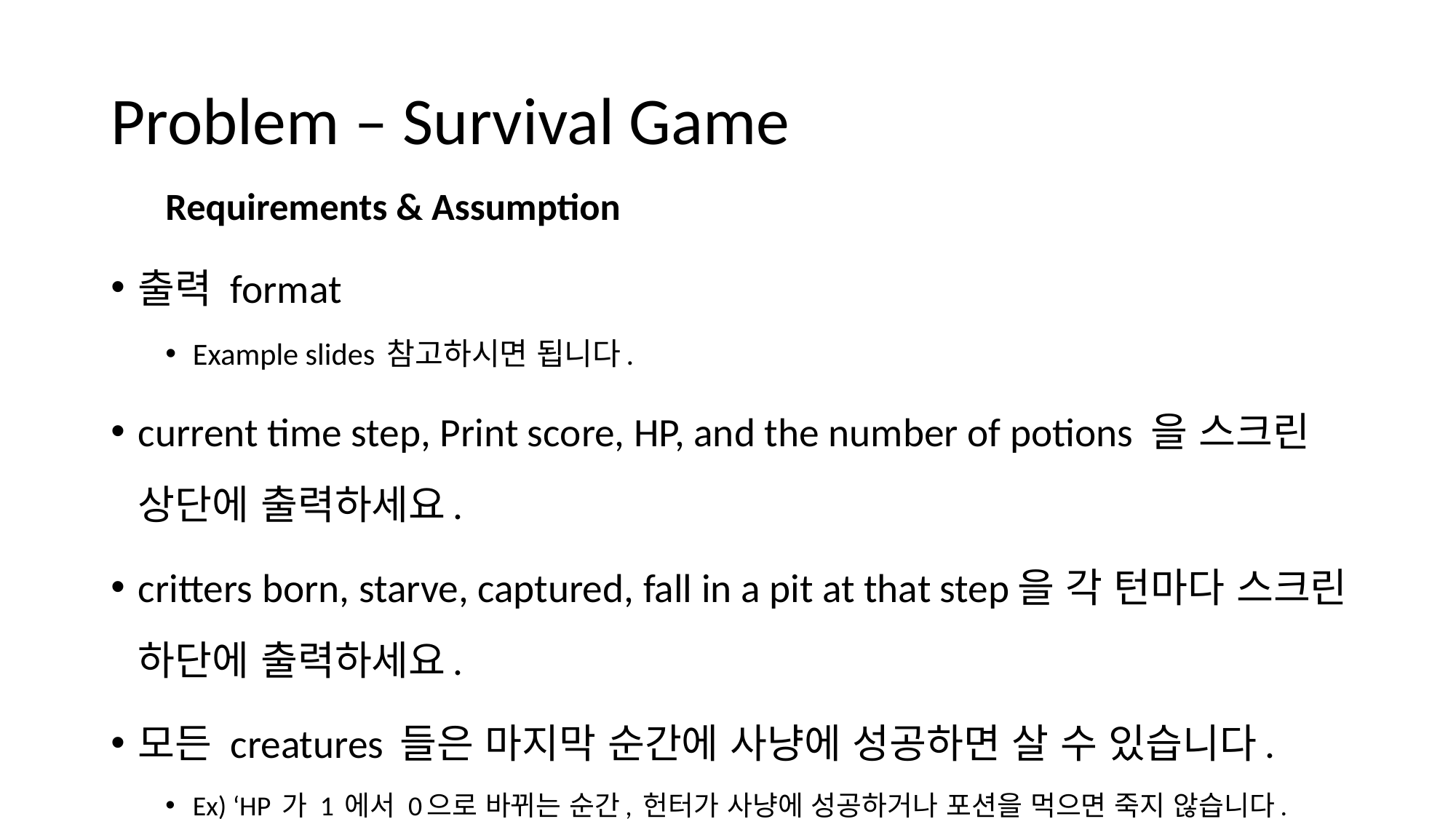

# Problem – Survival Game
Requirements & Assumption
출력 format
Example slides 참고하시면 됩니다.
current time step, Print score, HP, and the number of potions 을 스크린 상단에 출력하세요.
critters born, starve, captured, fall in a pit at that step을 각 턴마다 스크린 하단에 출력하세요.
모든 creatures 들은 마지막 순간에 사냥에 성공하면 살 수 있습니다.
Ex) ‘HP 가 1 에서 0으로 바뀌는 순간, 헌터가 사냥에 성공하거나 포션을 먹으면 죽지 않습니다.